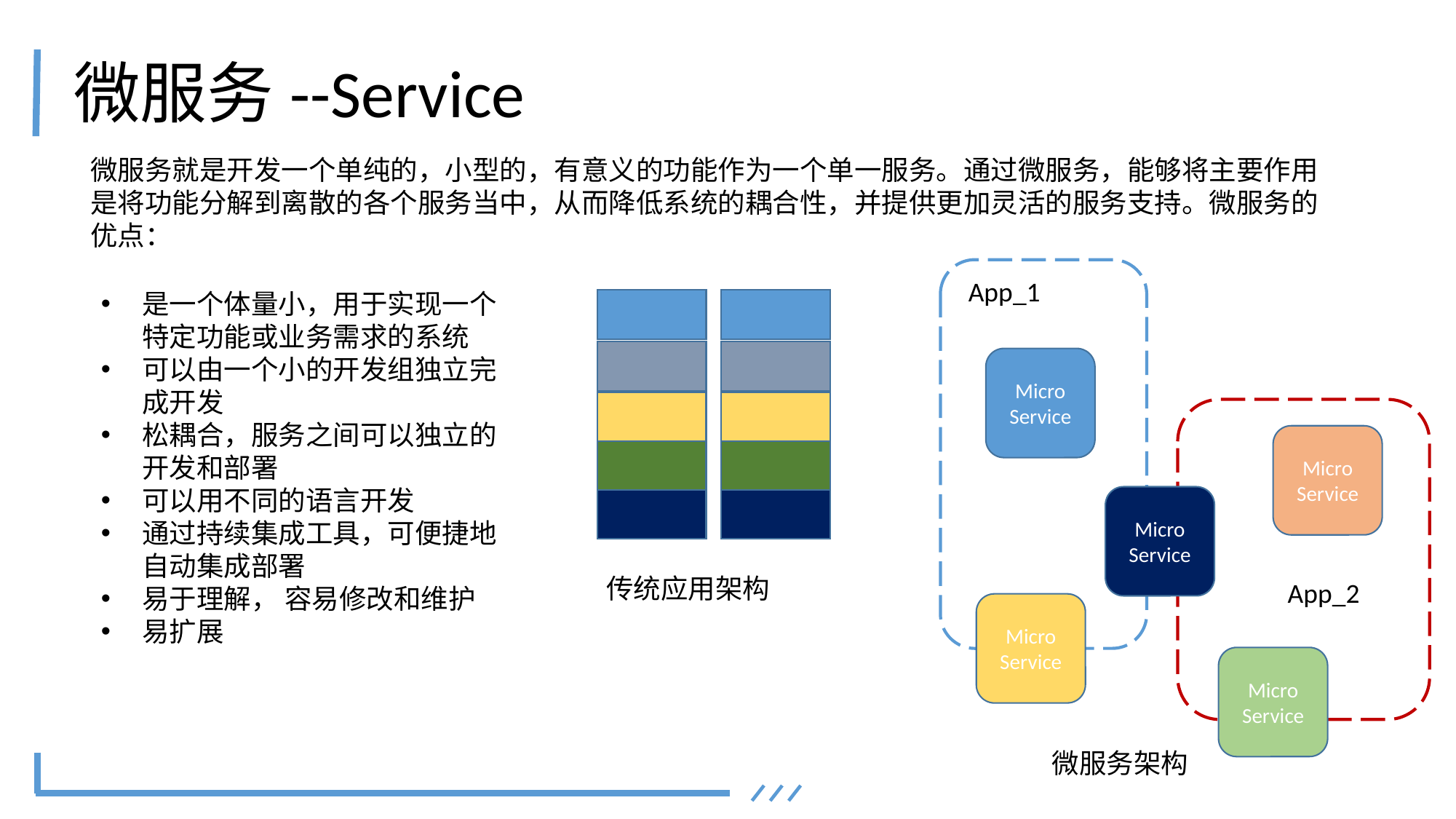

# 微服务--Service
微服务就是开发一个单纯的，小型的，有意义的功能作为一个单一服务。通过微服务，能够将主要作用是将功能分解到离散的各个服务当中，从而降低系统的耦合性，并提供更加灵活的服务支持。微服务的优点：

App_1
是一个体量小，用于实现一个特定功能或业务需求的系统
可以由一个小的开发组独立完成开发
松耦合，服务之间可以独立的开发和部署
可以用不同的语言开发
通过持续集成工具，可便捷地自动集成部署
易于理解， 容易修改和维护
易扩展

Micro Service

Micro Service

Micro Service

传统应用架构
App_2
Micro Service
Micro Service
微服务架构